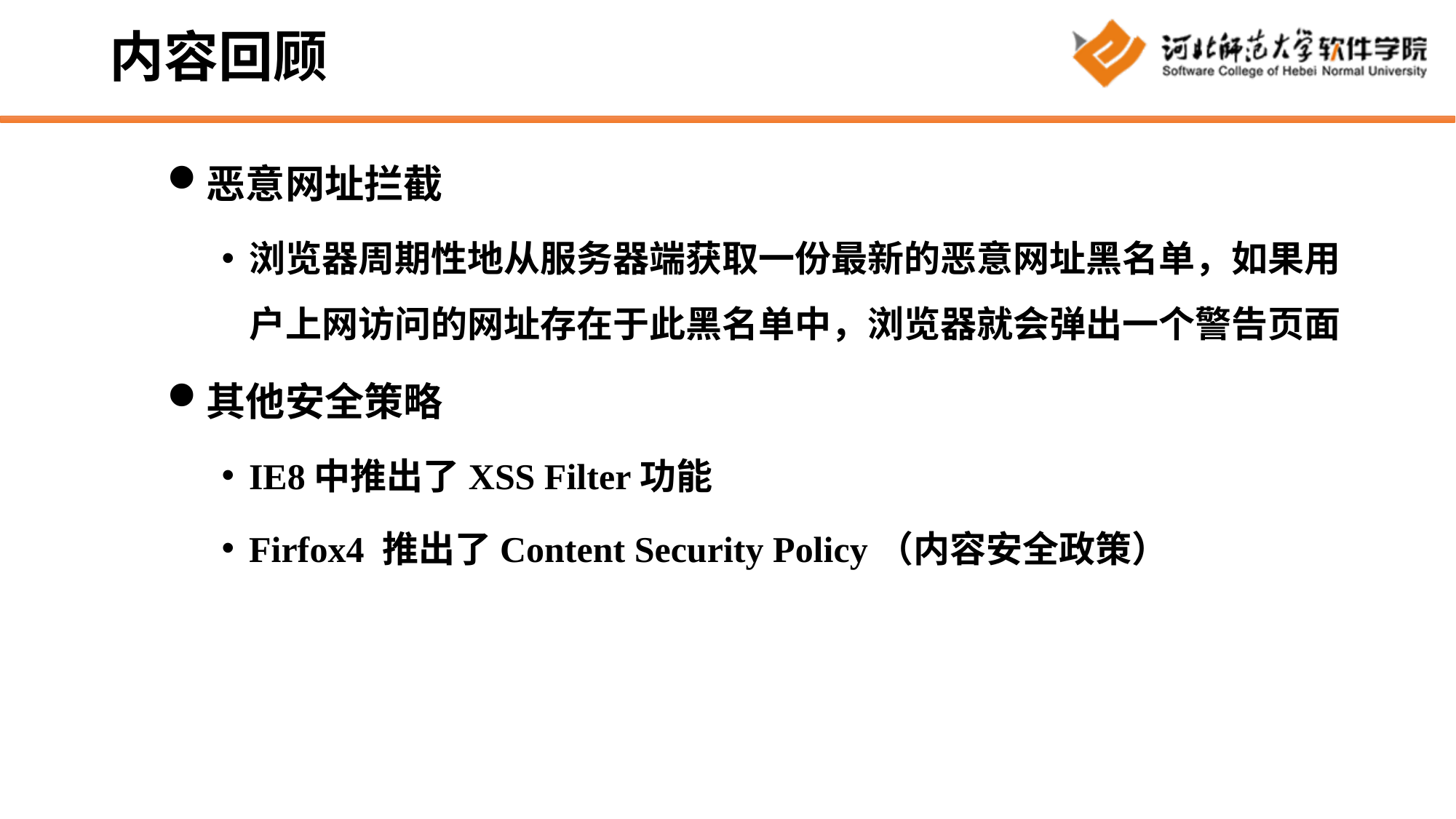

# 内容回顾
恶意网址拦截
浏览器周期性地从服务器端获取一份最新的恶意网址黑名单，如果用户上网访问的网址存在于此黑名单中，浏览器就会弹出一个警告页面
其他安全策略
IE8中推出了XSS Filter功能
Firfox4 推出了Content Security Policy（内容安全政策）